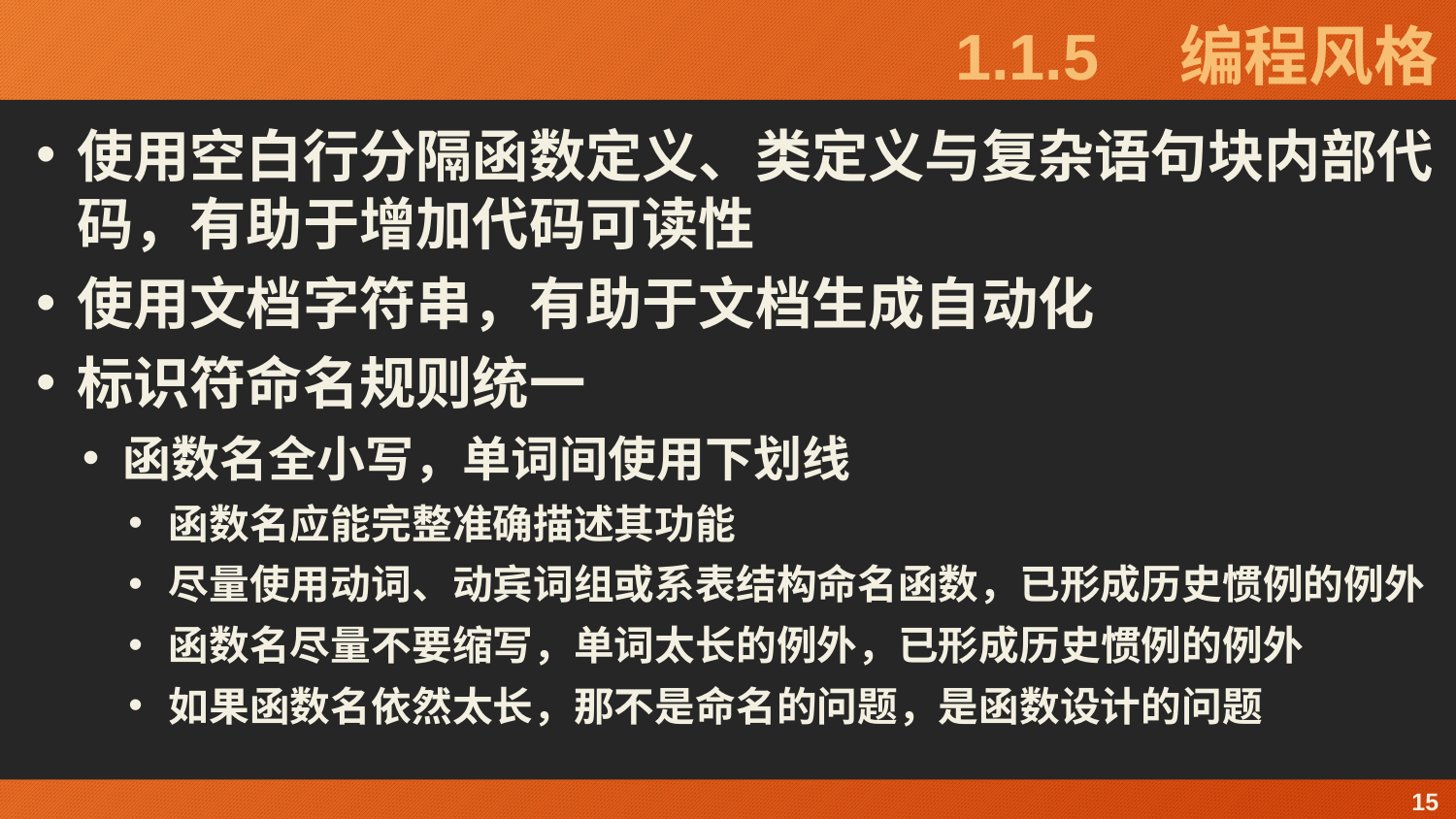

# 1.1.5　编程风格
使用空白行分隔函数定义、类定义与复杂语句块内部代码，有助于增加代码可读性
使用文档字符串，有助于文档生成自动化
标识符命名规则统一
函数名全小写，单词间使用下划线
函数名应能完整准确描述其功能
尽量使用动词、动宾词组或系表结构命名函数，已形成历史惯例的例外
函数名尽量不要缩写，单词太长的例外，已形成历史惯例的例外
如果函数名依然太长，那不是命名的问题，是函数设计的问题
15